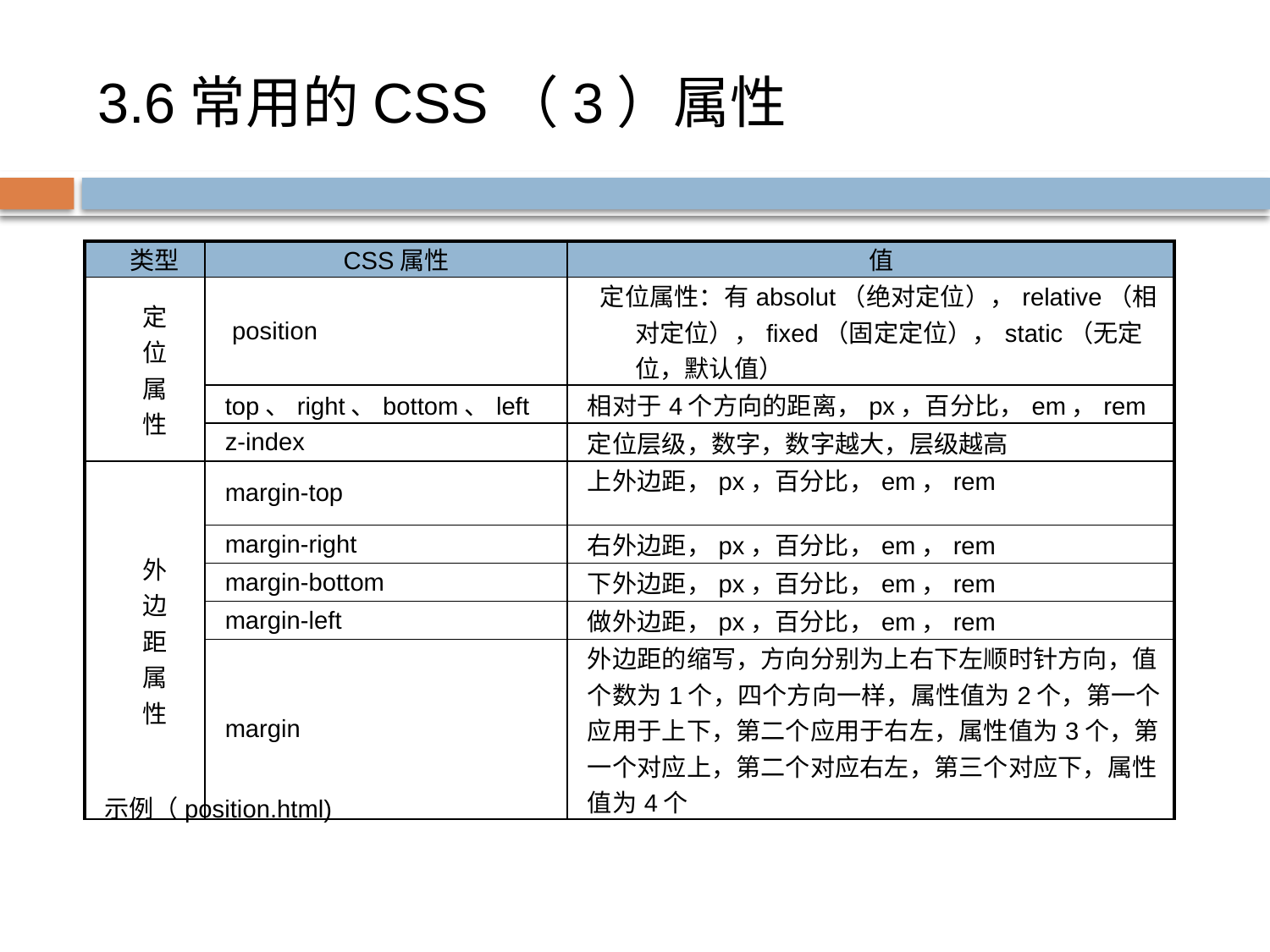

# 3.6常用的CSS（3）属性
| 类型 | CSS属性 | 值 |
| --- | --- | --- |
| 定 位 属 性 | position | 定位属性：有absolut（绝对定位），relative（相对定位），fixed（固定定位），static（无定位，默认值） |
|  | top、right、bottom、left | 相对于4个方向的距离，px，百分比，em，rem |
|  | z-index | 定位层级，数字，数字越大，层级越高 |
| 外 边 距 属 性 | margin-top | 上外边距，px，百分比，em，rem |
|  | margin-right | 右外边距，px，百分比，em，rem |
|  | margin-bottom | 下外边距，px，百分比，em，rem |
|  | margin-left | 做外边距，px，百分比，em，rem |
|  | margin | 外边距的缩写，方向分别为上右下左顺时针方向，值个数为1个，四个方向一样，属性值为2个，第一个应用于上下，第二个应用于右左，属性值为3个，第一个对应上，第二个对应右左，第三个对应下，属性值为4个 |
示例（position.html)